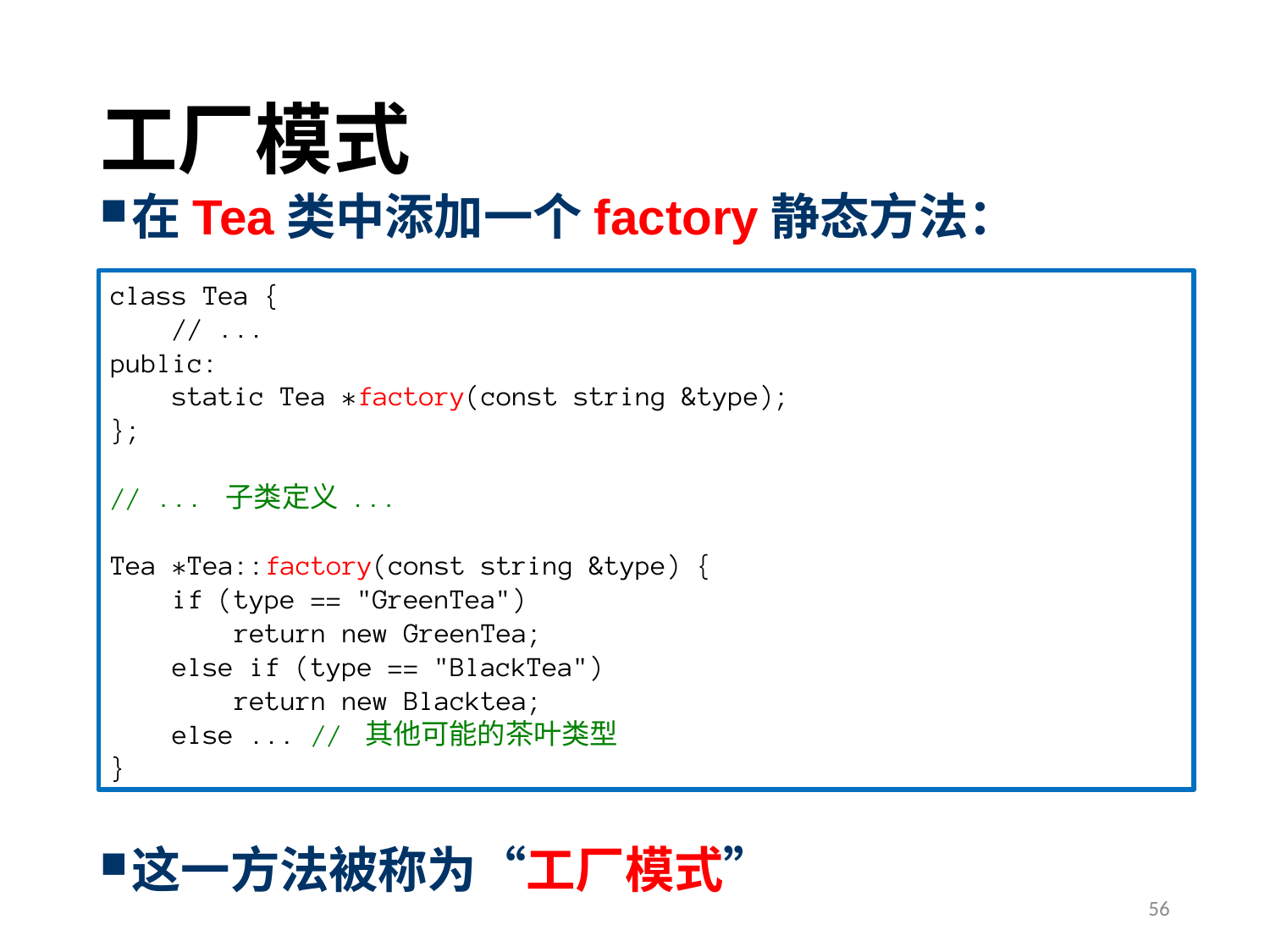

# 工厂模式
在Tea类中添加一个factory静态方法：

这一方法被称为“工厂模式”

class Tea {
    // ...
public:
    static Tea *factory(const string &type);
};

// ... 子类定义 ...

Tea *Tea::factory(const string &type) {
    if (type == "GreenTea")
        return new GreenTea;
    else if (type == "BlackTea")
        return new Blacktea;
    else ... // 其他可能的茶叶类型
}
56